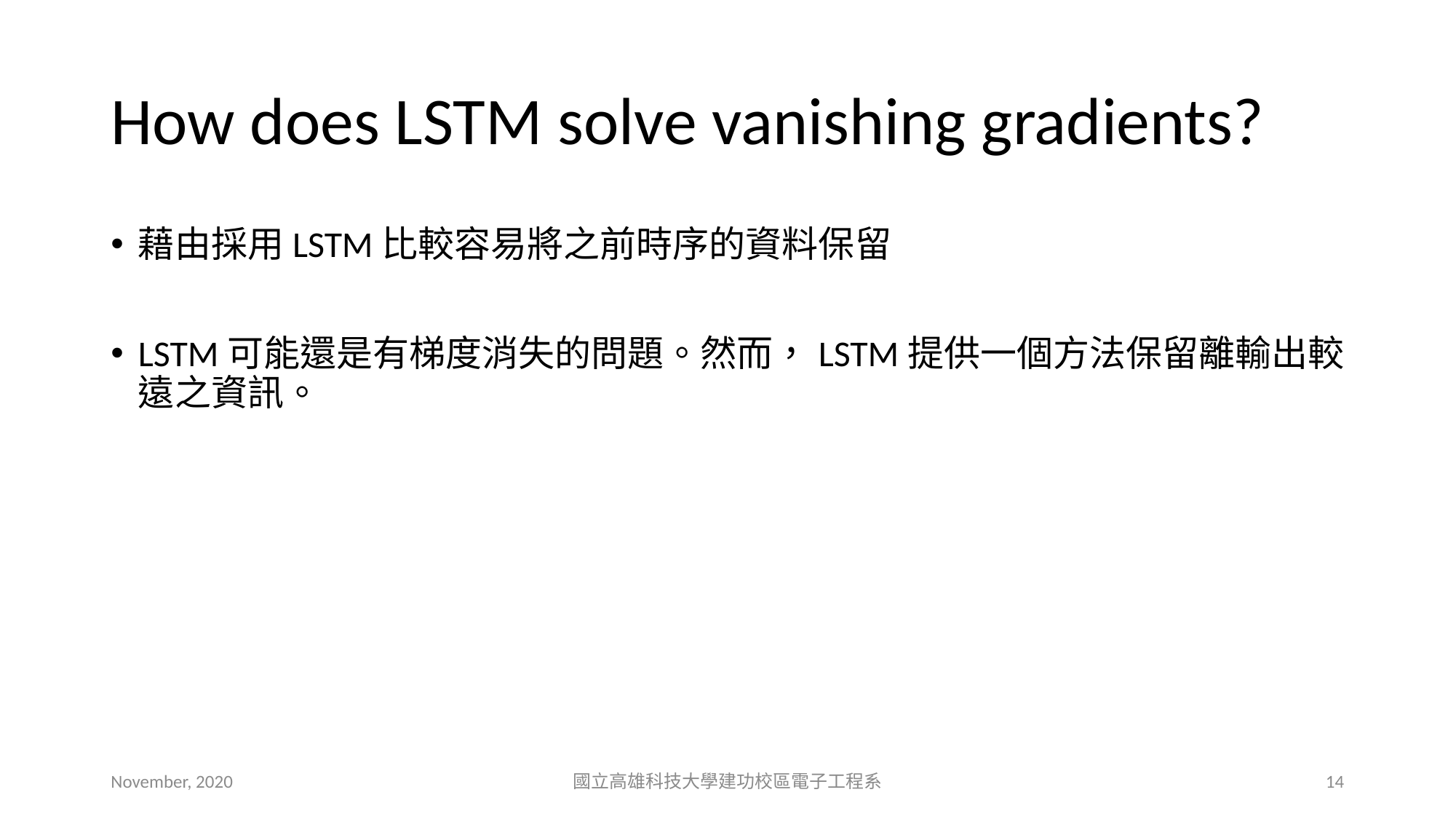

# How does LSTM solve vanishing gradients?
藉由採用LSTM比較容易將之前時序的資料保留

LSTM可能還是有梯度消失的問題。然而，LSTM提供一個方法保留離輸出較遠之資訊。
November, 2020
國立高雄科技大學建功校區電子工程系
14